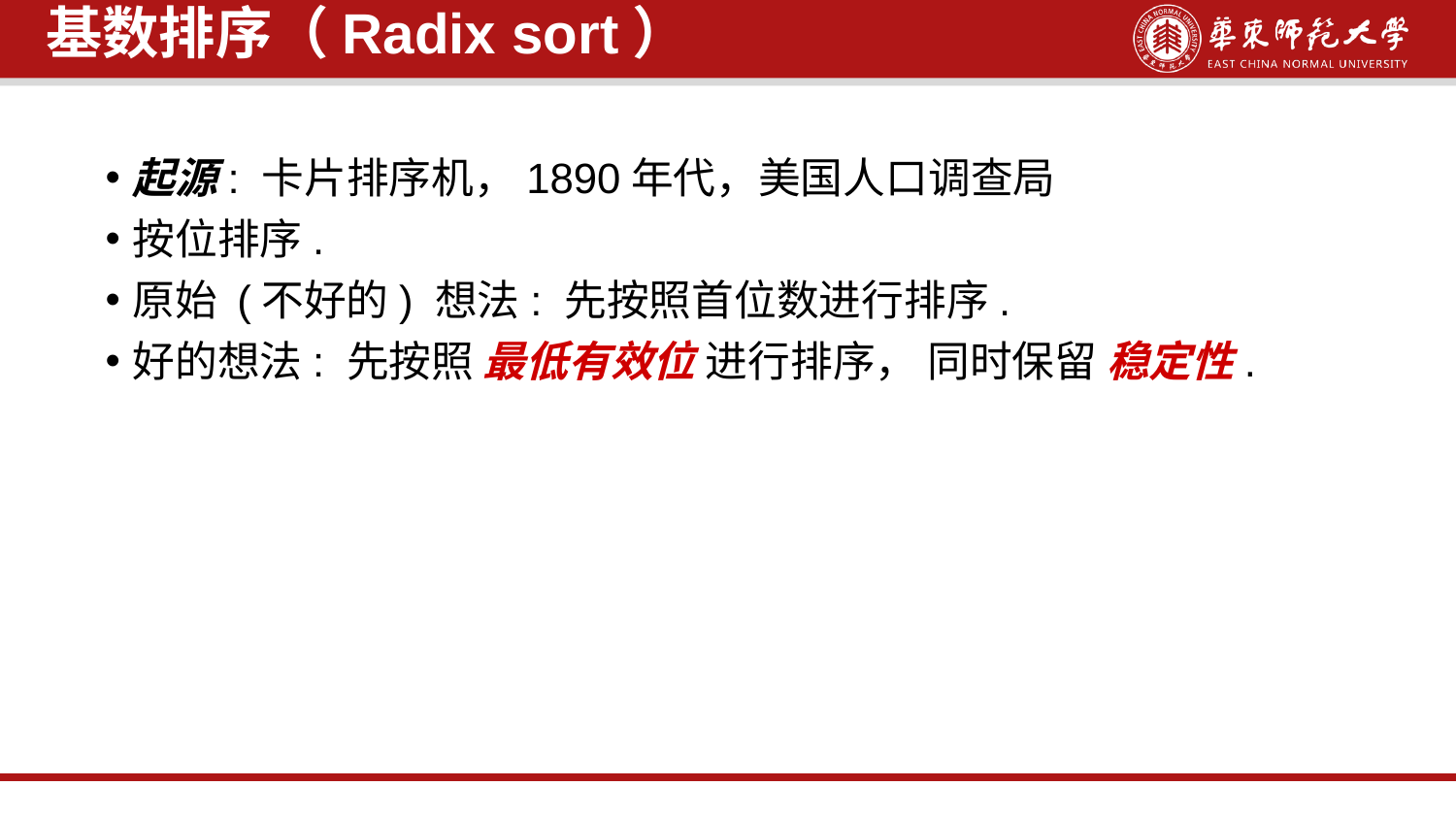

基数排序（Radix sort）
起源: 卡片排序机，1890年代，美国人口调查局
按位排序.
原始 (不好的) 想法: 先按照首位数进行排序.
好的想法: 先按照 最低有效位 进行排序， 同时保留 稳定性.